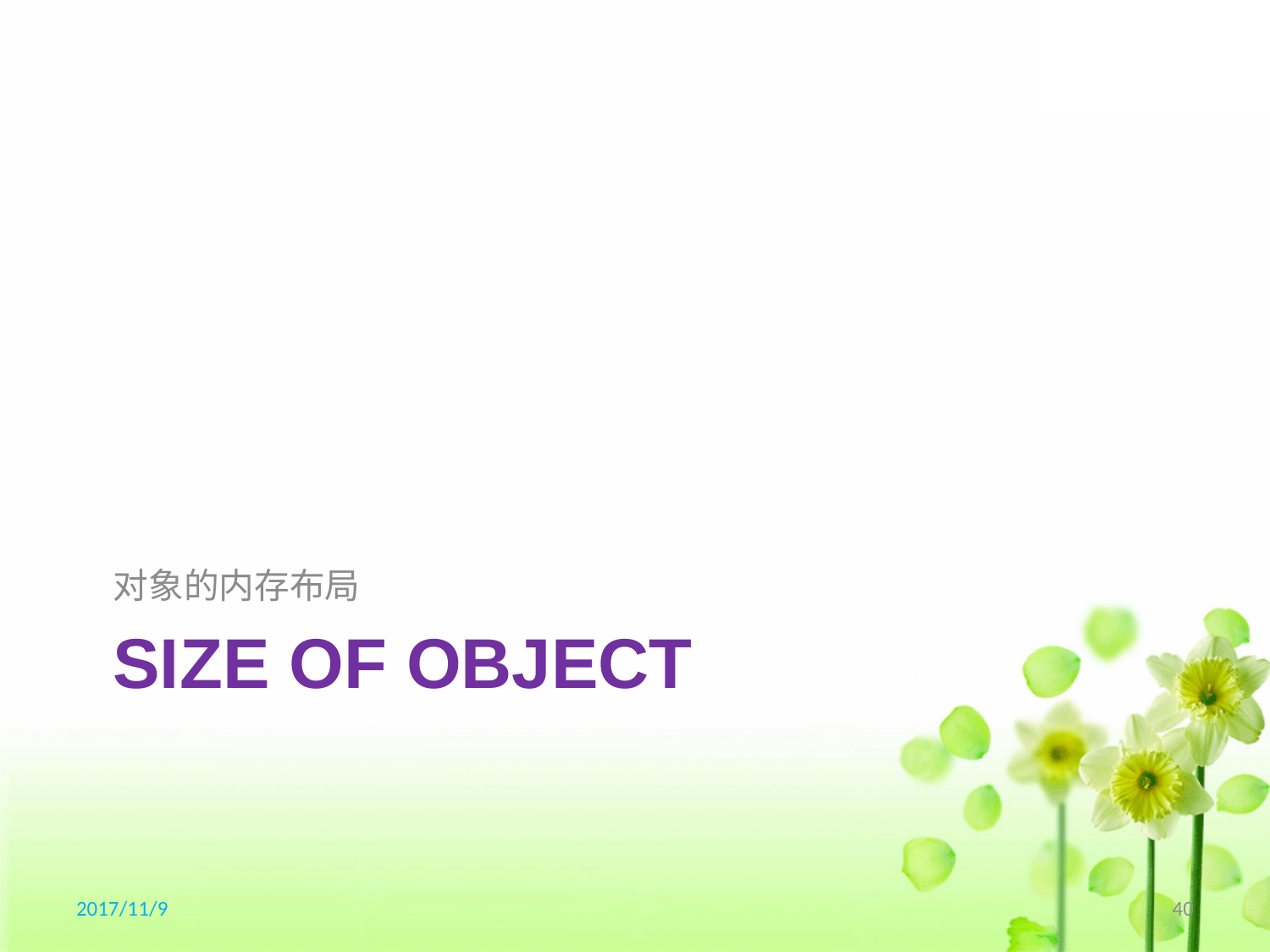

对象的内存布局
# Size of object
2017/11/9
40